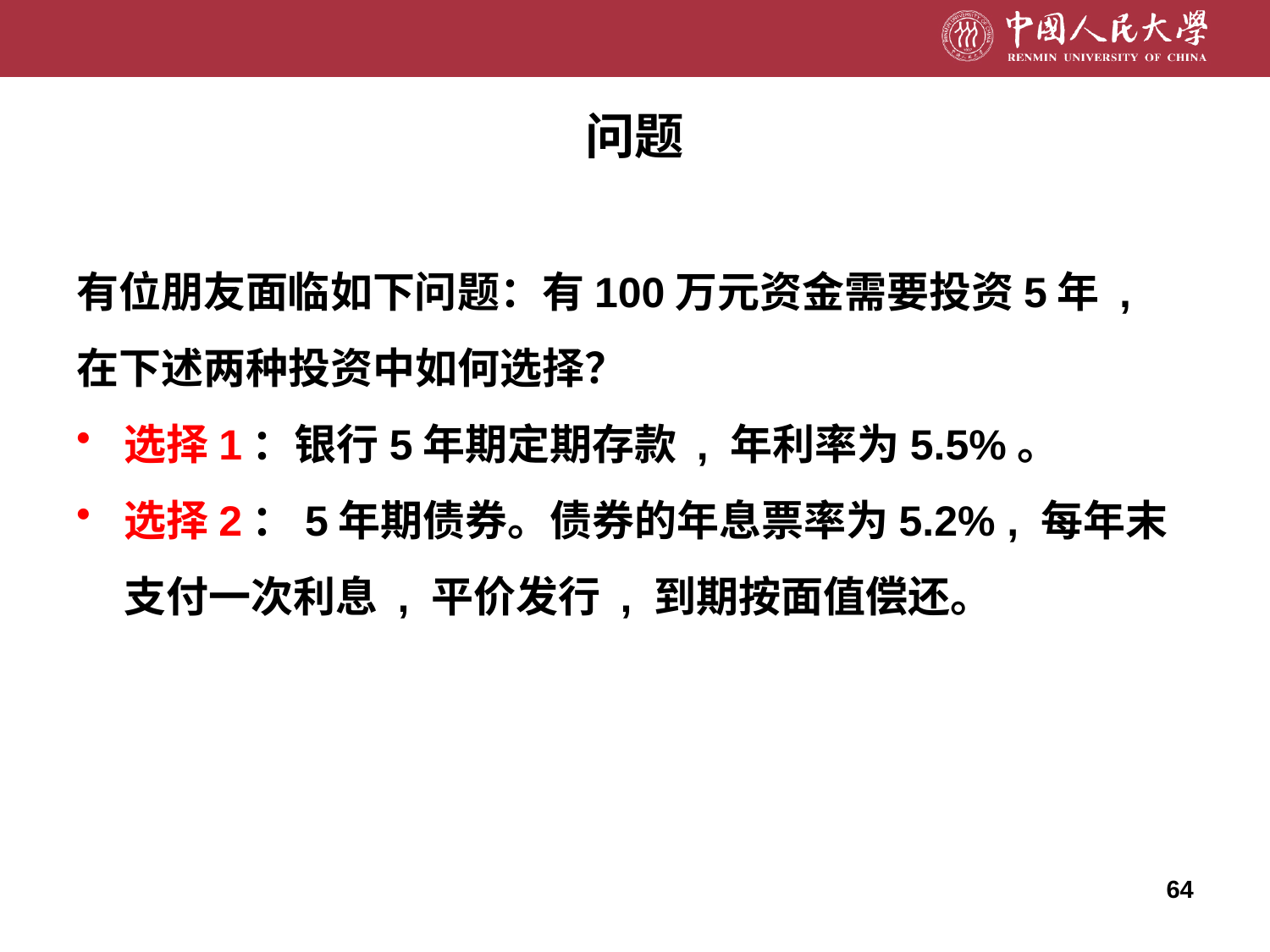

# 问题
有位朋友面临如下问题：有100万元资金需要投资5年 , 在下述两种投资中如何选择？
选择1：银行5年期定期存款 , 年利率为5.5%。
选择2：5年期债券。债券的年息票率为5.2% , 每年末支付一次利息 , 平价发行 , 到期按面值偿还。

64